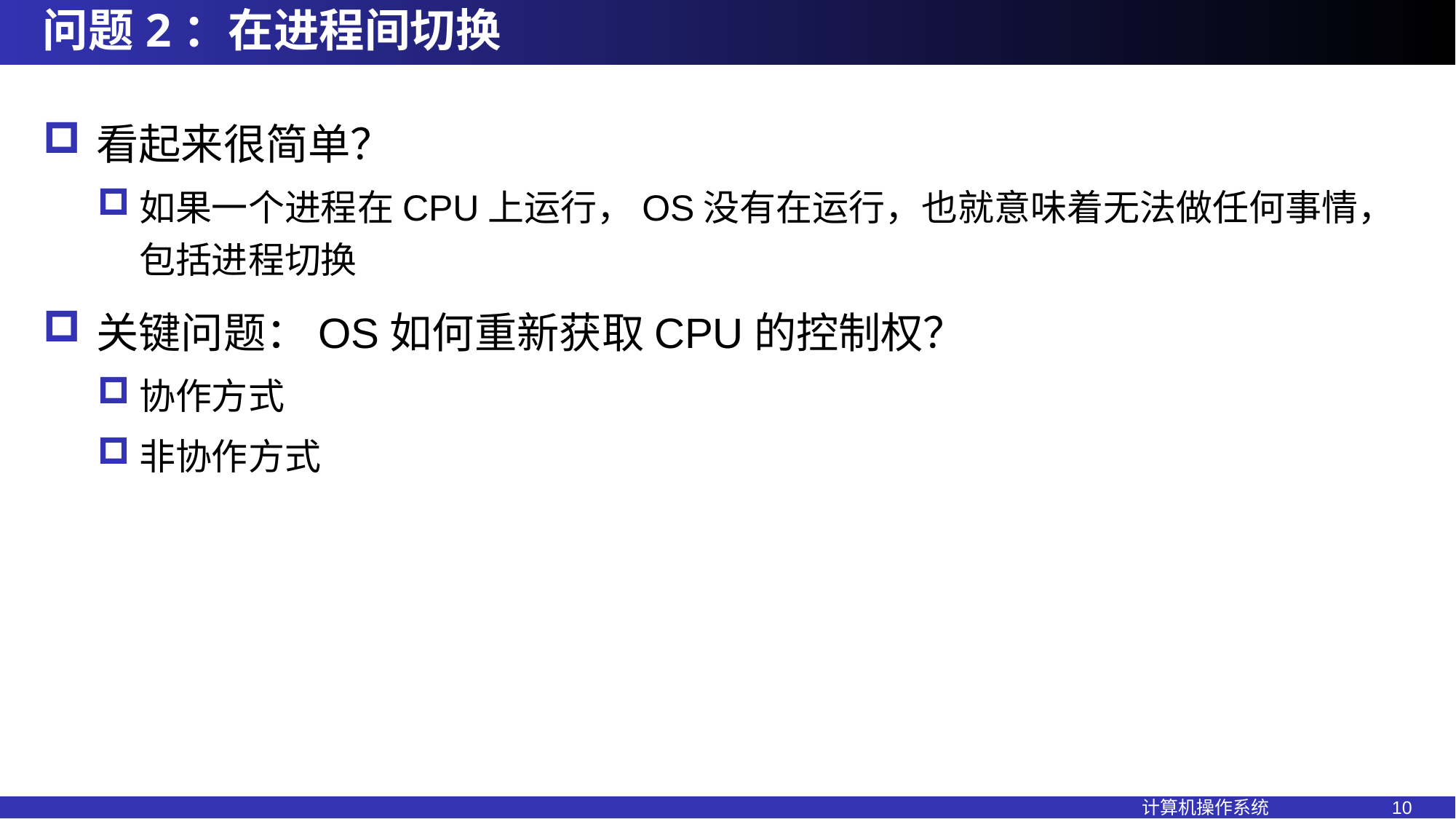

# 问题2：在进程间切换
看起来很简单？
如果一个进程在CPU上运行，OS没有在运行，也就意味着无法做任何事情，包括进程切换
关键问题：OS如何重新获取CPU的控制权？
协作方式
非协作方式
计算机操作系统                     10